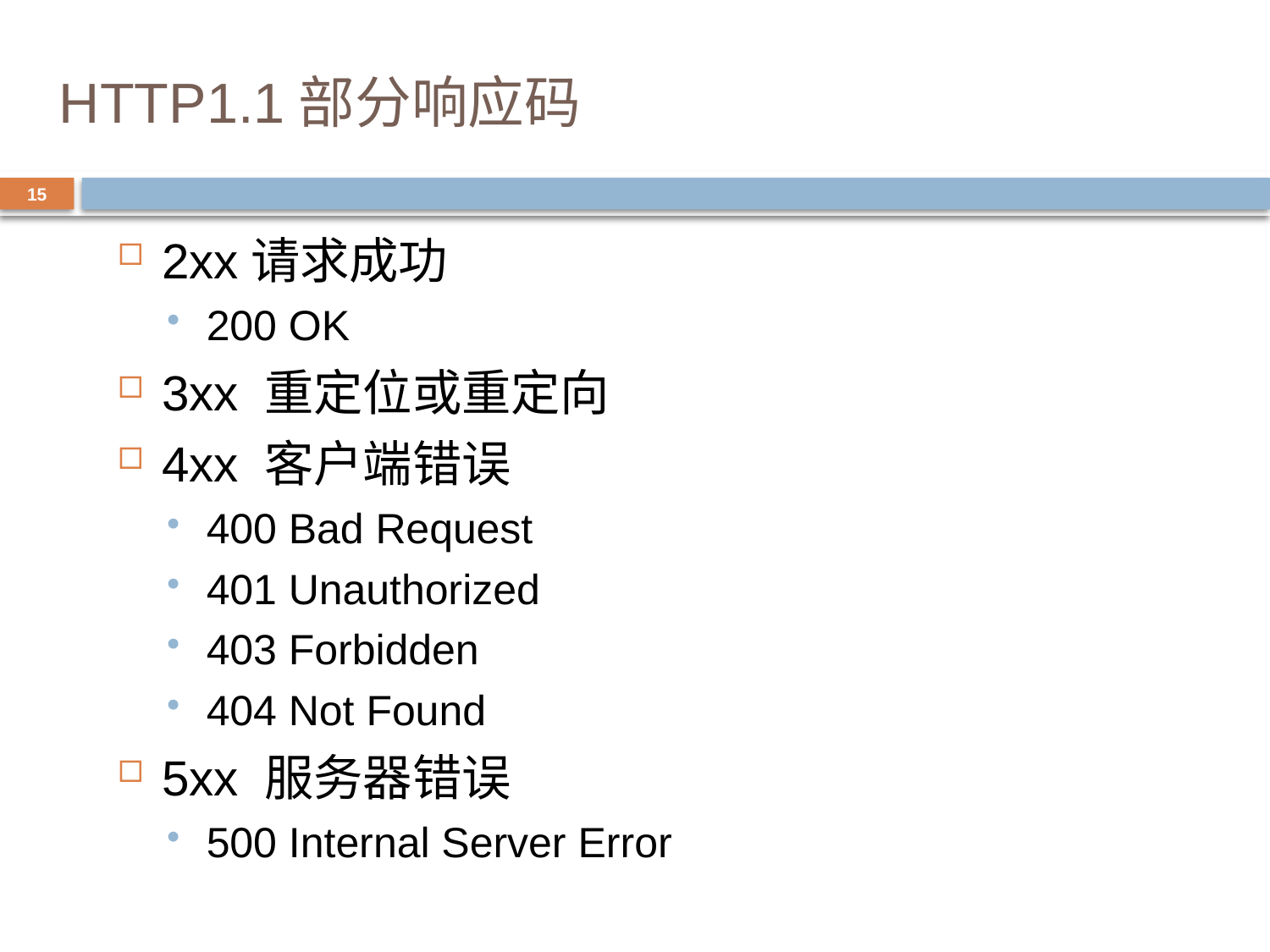

# HTTP1.1部分响应码
15
2xx请求成功
200 OK
3xx 重定位或重定向
4xx 客户端错误
400 Bad Request
401 Unauthorized
403 Forbidden
404 Not Found
5xx 服务器错误
500 Internal Server Error